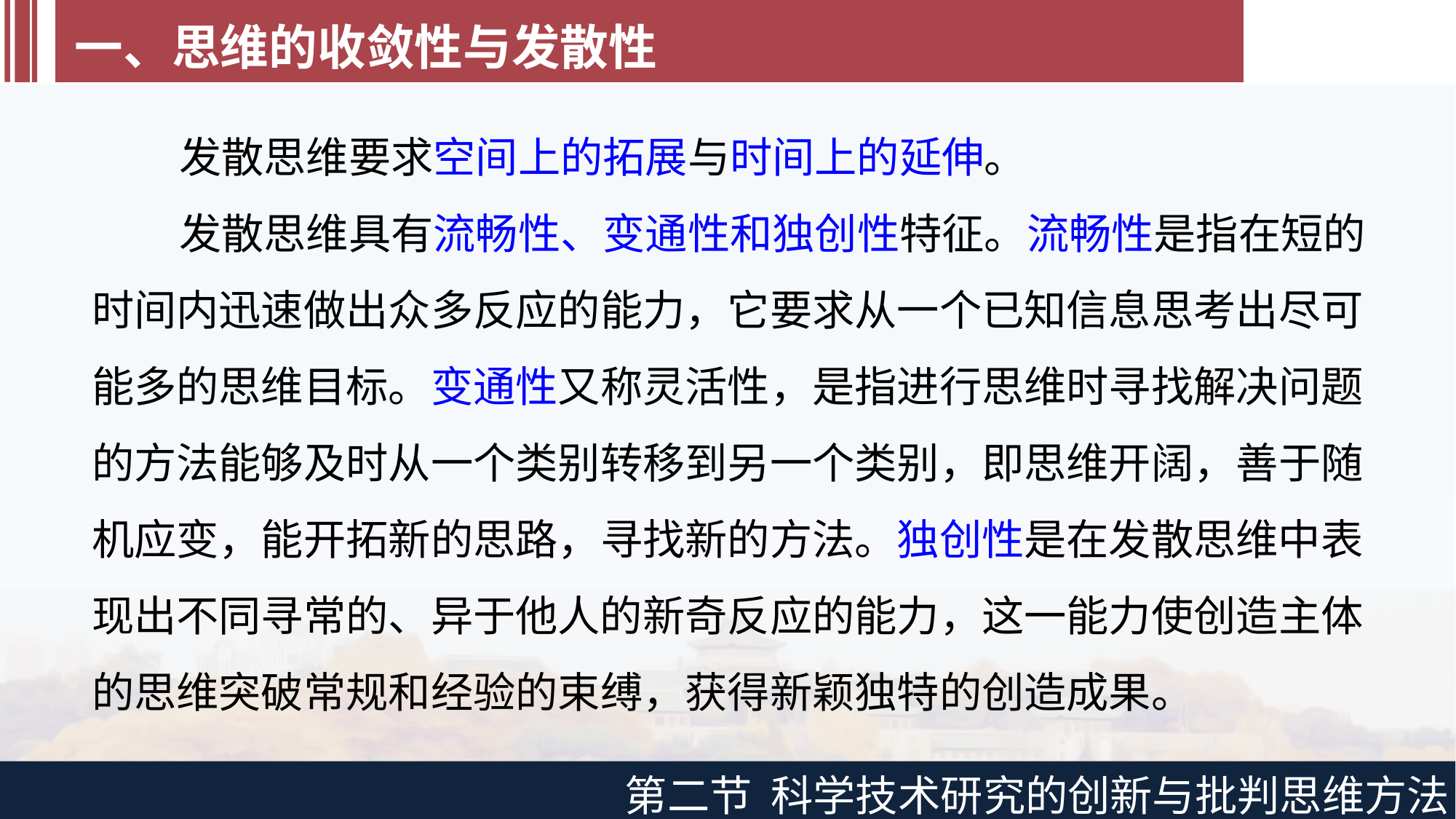

一、思维的收敛性与发散性
发散思维要求空间上的拓展与时间上的延伸。
发散思维具有流畅性、变通性和独创性特征。流畅性是指在短的时间内迅速做出众多反应的能力，它要求从一个已知信息思考出尽可能多的思维目标。变通性又称灵活性，是指进行思维时寻找解决问题的方法能够及时从一个类别转移到另一个类别，即思维开阔，善于随机应变，能开拓新的思路，寻找新的方法。独创性是在发散思维中表现出不同寻常的、异于他人的新奇反应的能力，这一能力使创造主体的思维突破常规和经验的束缚，获得新颖独特的创造成果。
第二节  科学技术研究的创新与批判思维方法